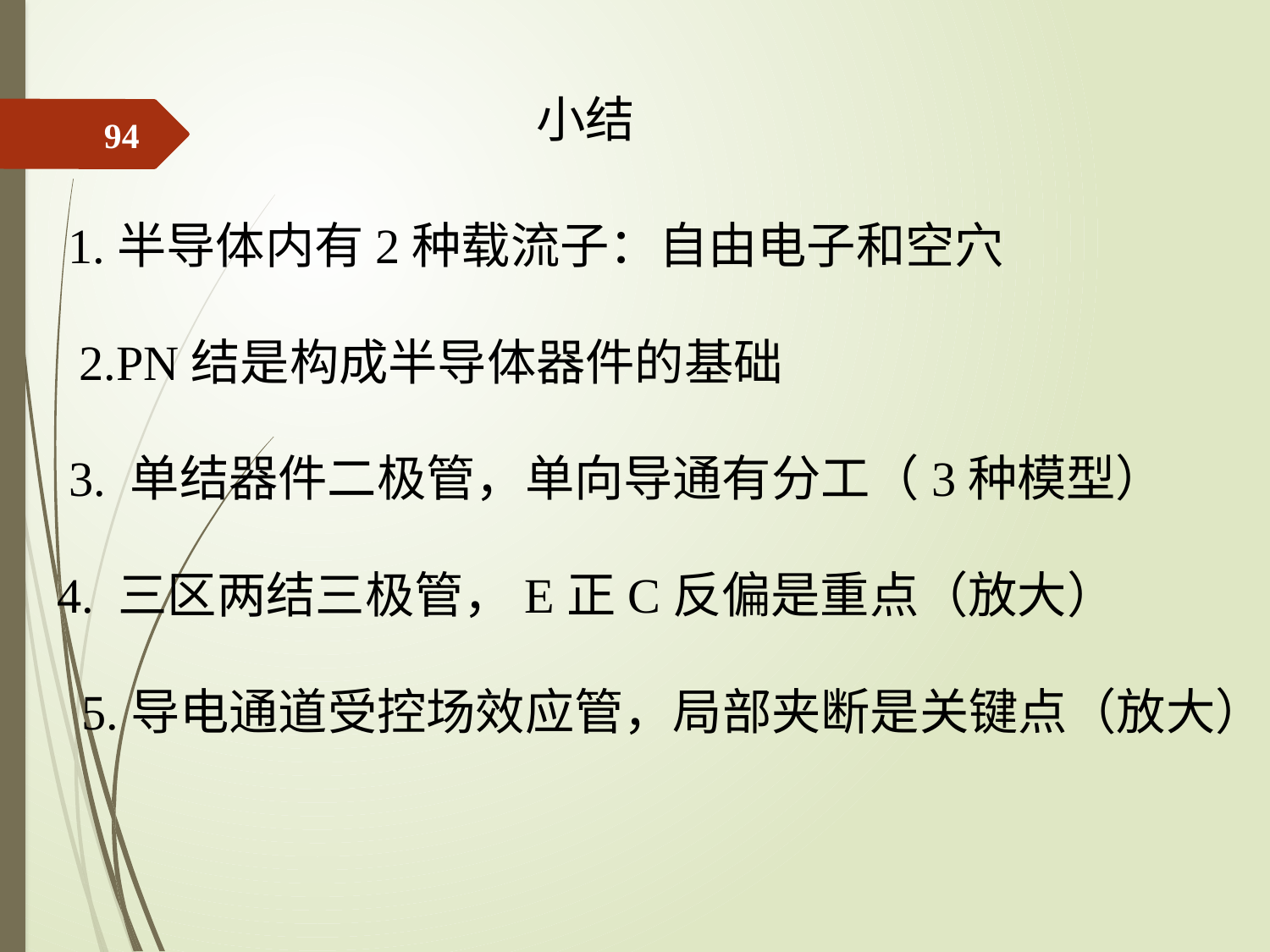

小结
94
1.半导体内有2种载流子：自由电子和空穴
2.PN结是构成半导体器件的基础
3. 单结器件二极管，单向导通有分工（3种模型）
4. 三区两结三极管，E正C反偏是重点（放大）
5.导电通道受控场效应管，局部夹断是关键点（放大）